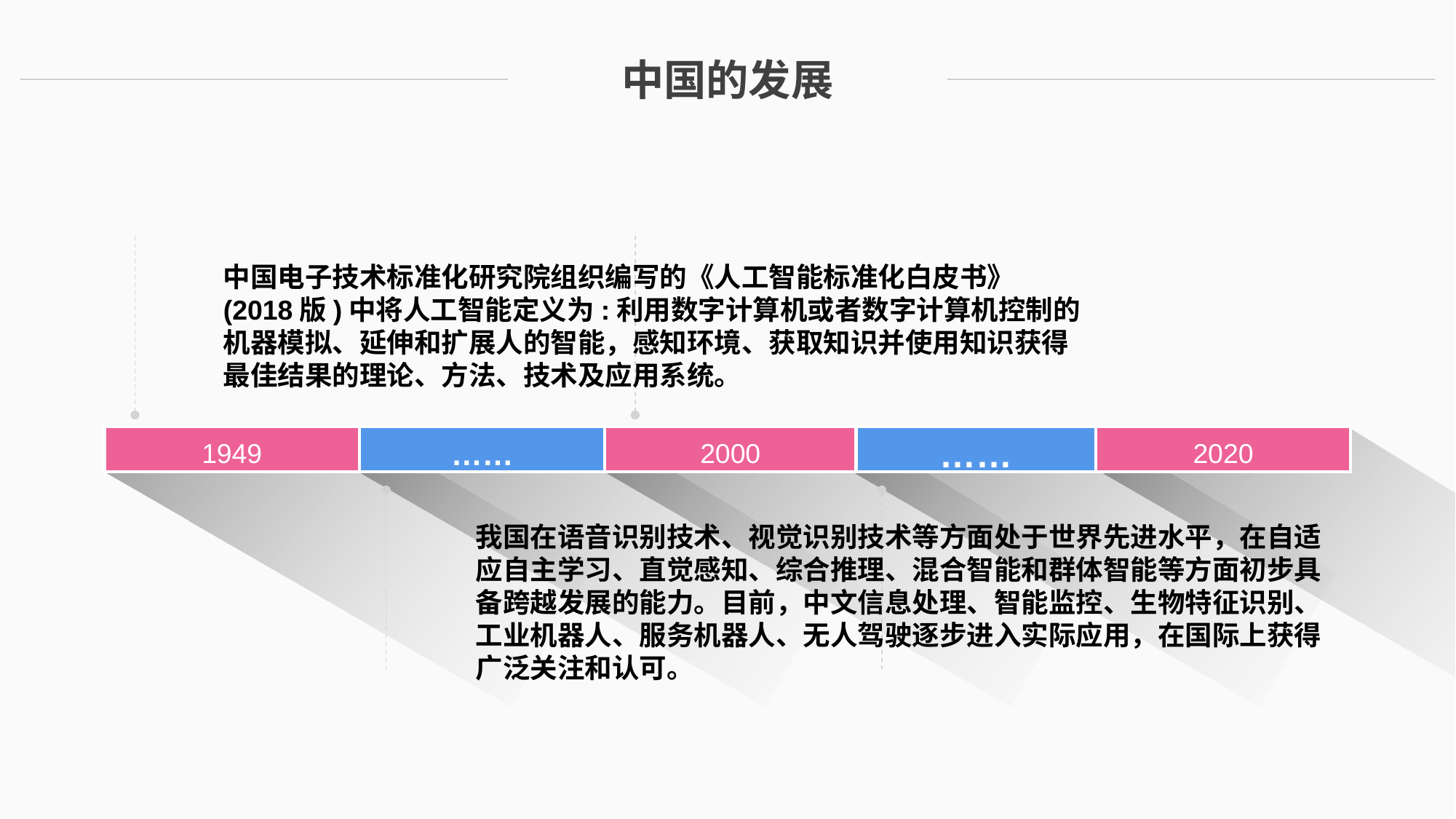

中国的发展
1949
……
2000
……
2020
中国电子技术标准化研究院组织编写的《人工智能标准化白皮书》 (2018版)中将人工智能定义为:利用数字计算机或者数字计算机控制的机器模拟、延伸和扩展人的智能，感知环境、获取知识并使用知识获得最佳结果的理论、方法、技术及应用系统。

我国在语音识别技术、视觉识别技术等方面处于世界先进水平，在自适应自主学习、直觉感知、综合推理、混合智能和群体智能等方面初步具备跨越发展的能力。目前，中文信息处理、智能监控、生物特征识别、工业机器人、服务机器人、无人驾驶逐步进入实际应用，在国际上获得广泛关注和认可。